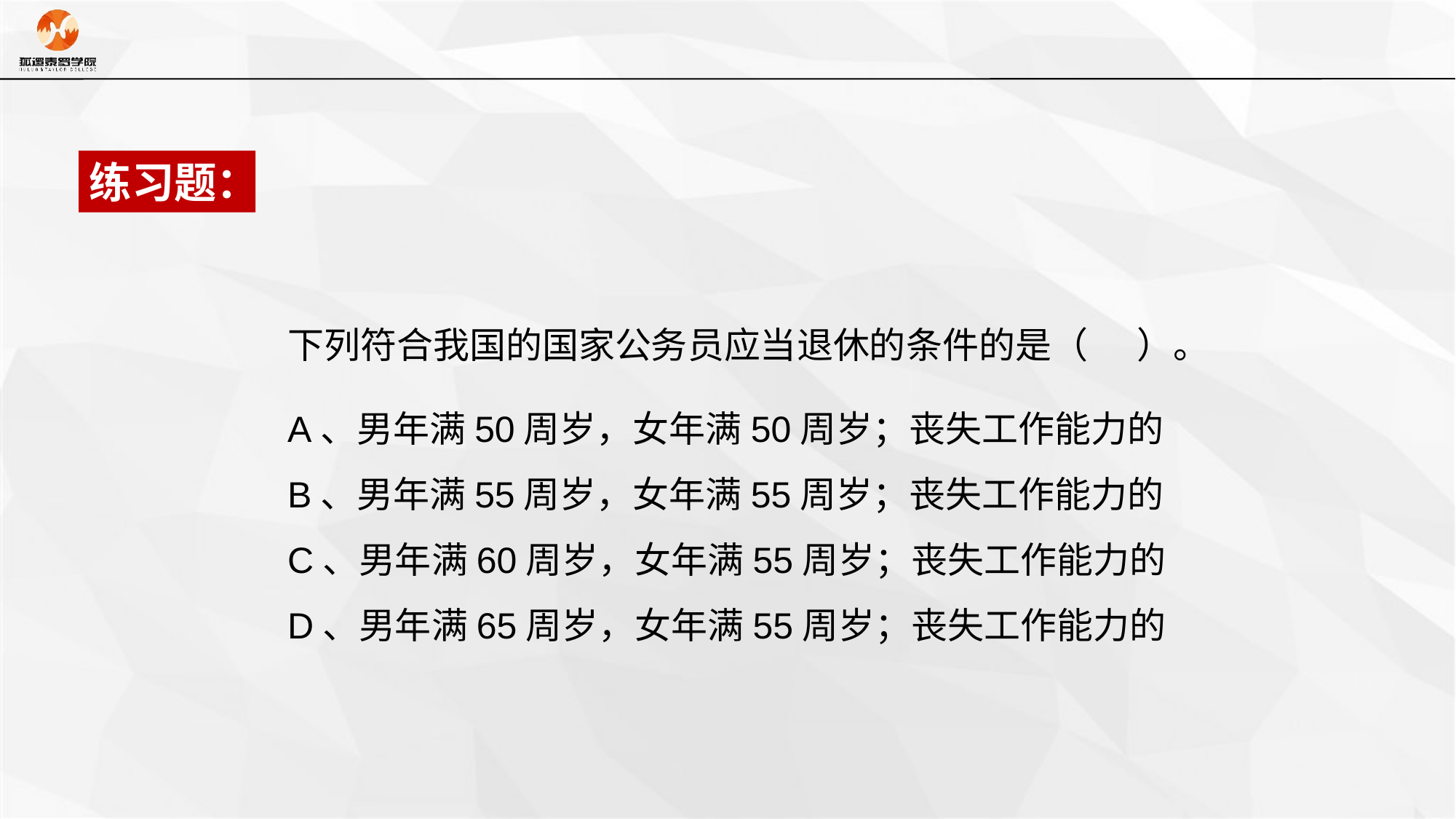

练习题：
下列符合我国的国家公务员应当退休的条件的是（      ）。
A、男年满50周岁，女年满50周岁；丧失工作能力的
B、男年满55周岁，女年满55周岁；丧失工作能力的
C、男年满60周岁，女年满55周岁；丧失工作能力的
D、男年满65周岁，女年满55周岁；丧失工作能力的